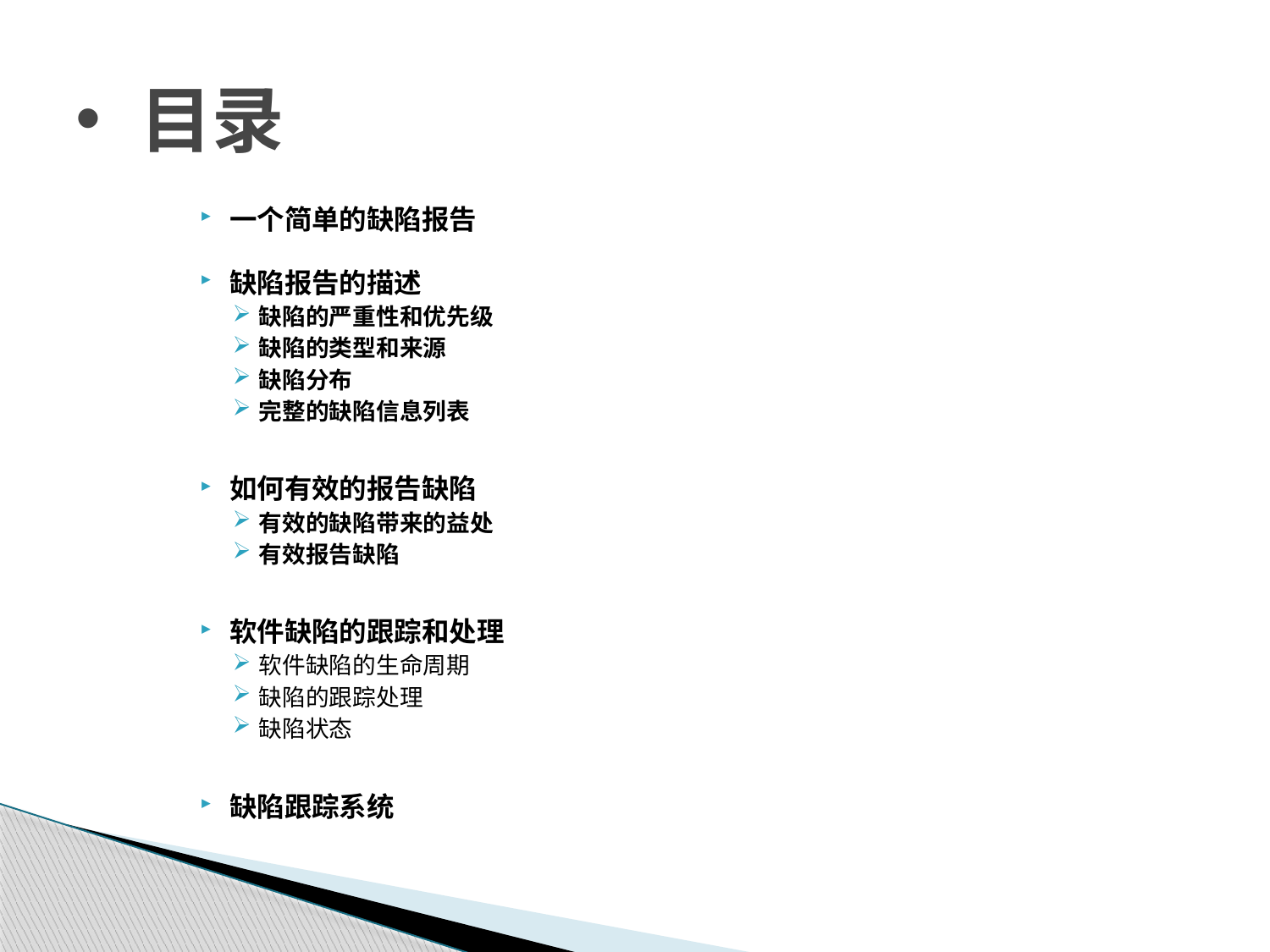

# 目录
一个简单的缺陷报告

缺陷报告的描述
缺陷的严重性和优先级
缺陷的类型和来源
缺陷分布
完整的缺陷信息列表

如何有效的报告缺陷
有效的缺陷带来的益处
有效报告缺陷

软件缺陷的跟踪和处理
软件缺陷的生命周期
缺陷的跟踪处理
缺陷状态

缺陷跟踪系统